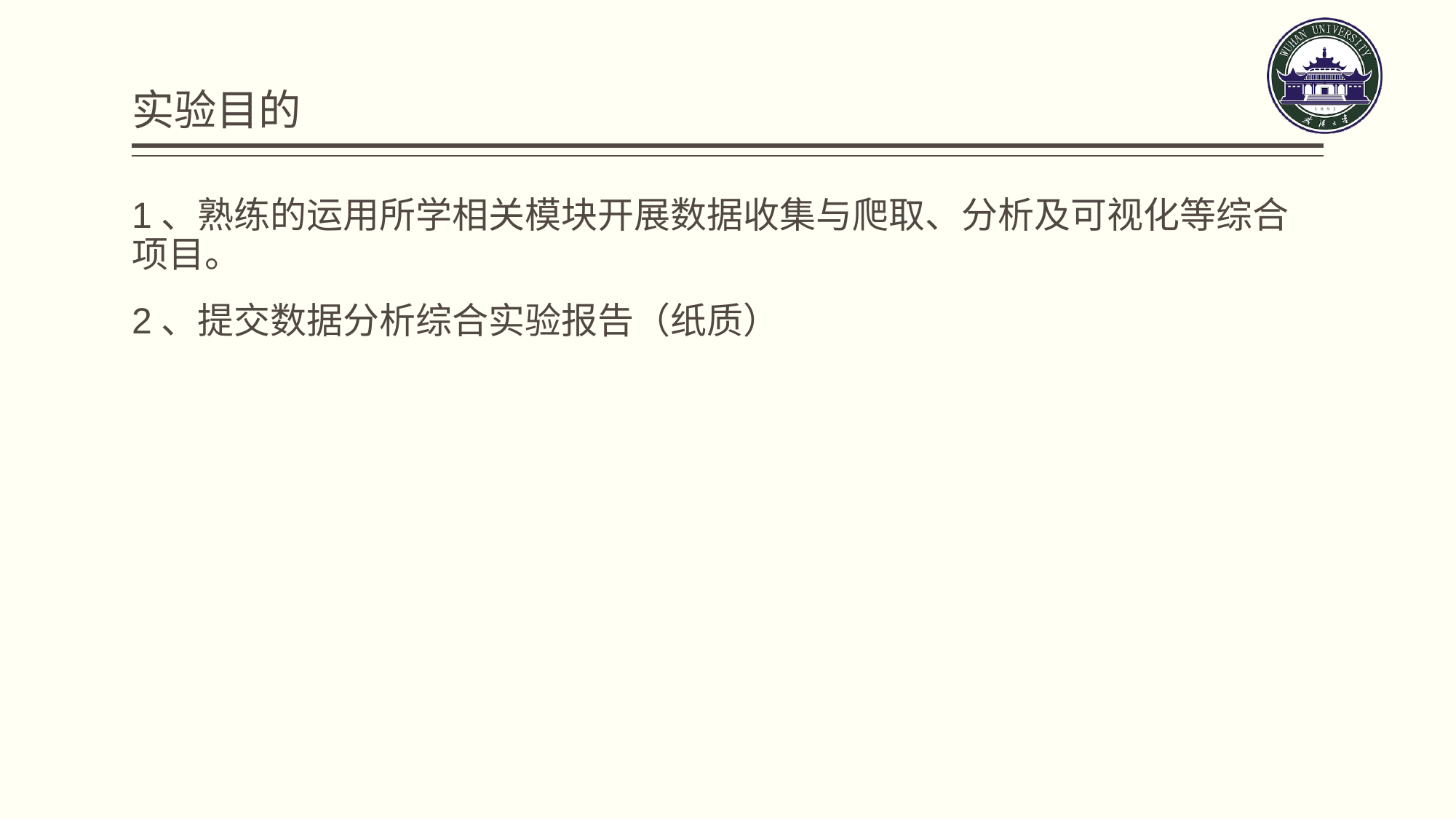

# 实验目的
1、熟练的运用所学相关模块开展数据收集与爬取、分析及可视化等综合项目。
2、提交数据分析综合实验报告（纸质）